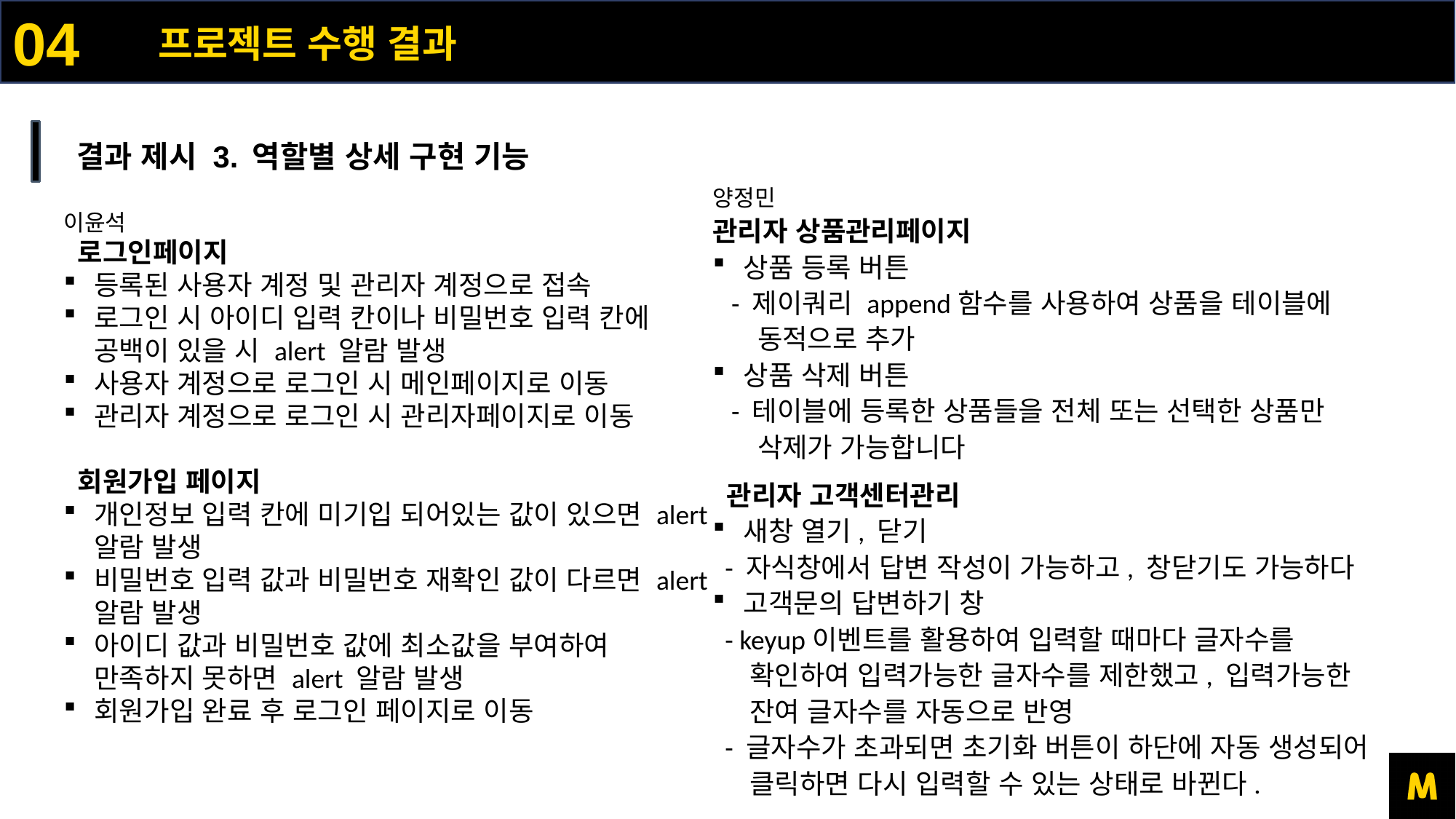

04
프로젝트 수행 결과

결과 제시 3. 역할별 상세 구현 기능
양정민
관리자 상품관리페이지
상품 등록 버튼
   - 제이쿼리 append함수를 사용하여 상품을 테이블에
     동적으로 추가
상품 삭제 버튼
   - 테이블에 등록한 상품들을 전체 또는 선택한 상품만
     삭제가 가능합니다

 관리자 고객센터관리
새창 열기, 닫기
  - 자식창에서 답변 작성이 가능하고, 창닫기도 가능하다
고객문의 답변하기 창
  - keyup이벤트를 활용하여 입력할 때마다 글자수를
    확인하여 입력가능한 글자수를 제한했고, 입력가능한
    잔여 글자수를 자동으로 반영
  - 글자수가 초과되면 초기화 버튼이 하단에 자동 생성되어
    클릭하면 다시 입력할 수 있는 상태로 바뀐다.
이윤석
 로그인페이지
등록된 사용자 계정 및 관리자 계정으로 접속
로그인 시 아이디 입력 칸이나 비밀번호 입력 칸에 공백이 있을 시 alert 알람 발생
사용자 계정으로 로그인 시 메인페이지로 이동
관리자 계정으로 로그인 시 관리자페이지로 이동

 회원가입 페이지
개인정보 입력 칸에 미기입 되어있는 값이 있으면 alert 알람 발생
비밀번호 입력 값과 비밀번호 재확인 값이 다르면 alert 알람 발생
아이디 값과 비밀번호 값에 최소값을 부여하여 만족하지 못하면 alert 알람 발생
회원가입 완료 후 로그인 페이지로 이동